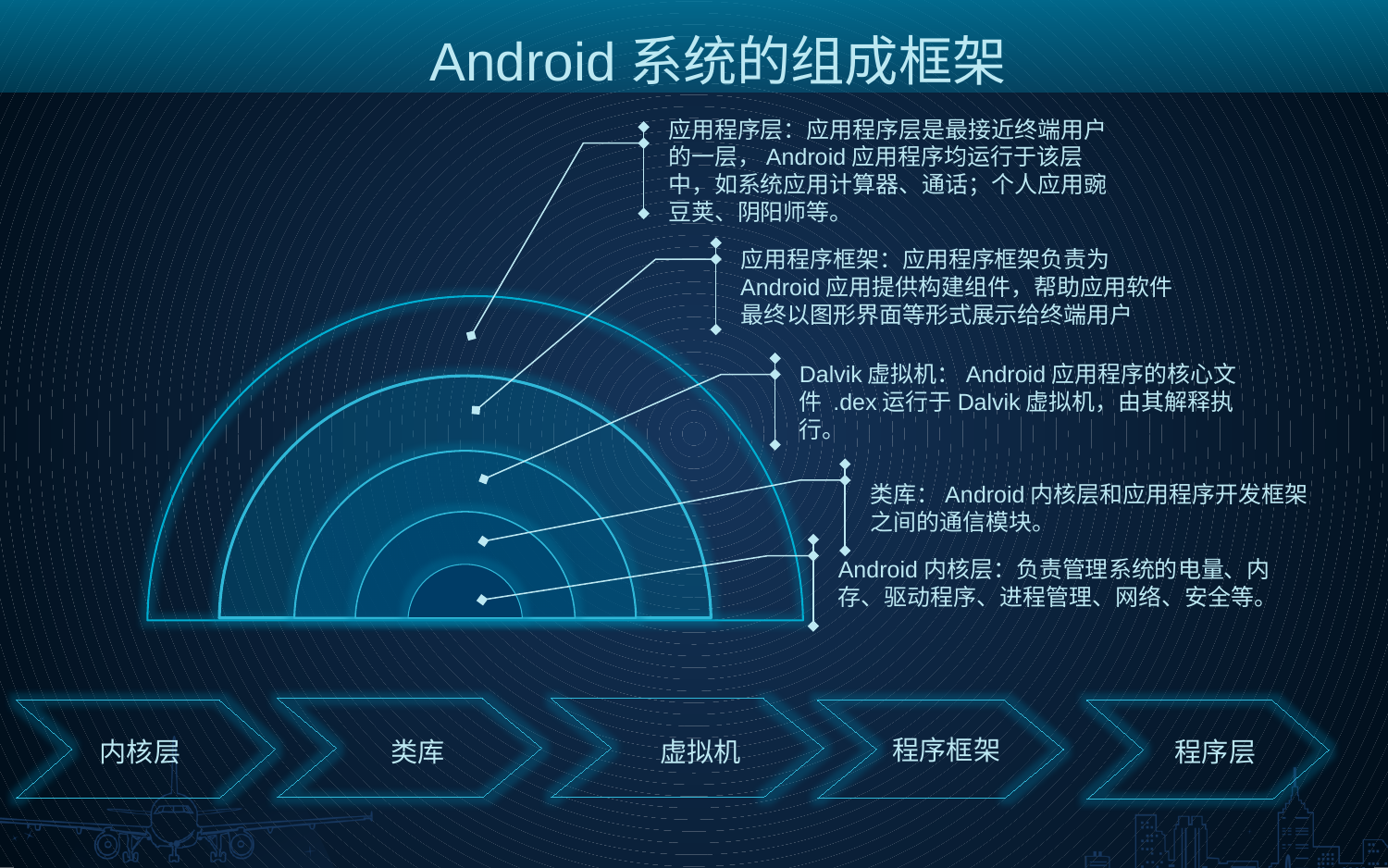

Android系统的组成框架
应用程序层：应用程序层是最接近终端用户的一层，Android应用程序均运行于该层中，如系统应用计算器、通话；个人应用豌豆荚、阴阳师等。
应用程序框架：应用程序框架负责为Android应用提供构建组件，帮助应用软件最终以图形界面等形式展示给终端用户

Dalvik虚拟机：Android应用程序的核心文件 .dex运行于Dalvik虚拟机，由其解释执行。

类库：Android内核层和应用程序开发框架之间的通信模块。

Android内核层：负责管理系统的电量、内存、驱动程序、进程管理、网络、安全等。

虚拟机

类库

内核层

程序框架

程序层